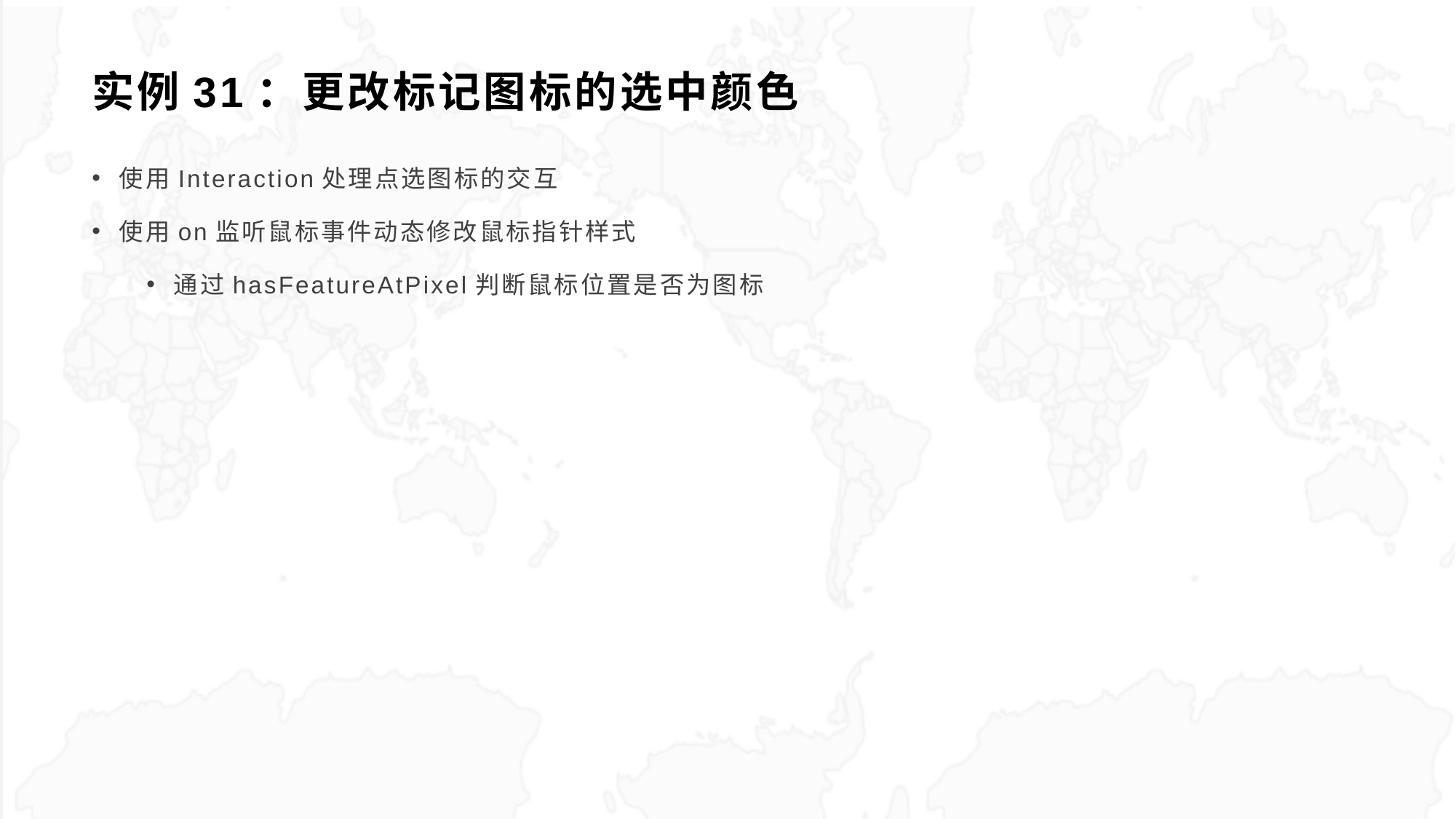

# 实例31：更改标记图标的选中颜色
使用Interaction处理点选图标的交互
使用on监听鼠标事件动态修改鼠标指针样式
通过hasFeatureAtPixel判断鼠标位置是否为图标